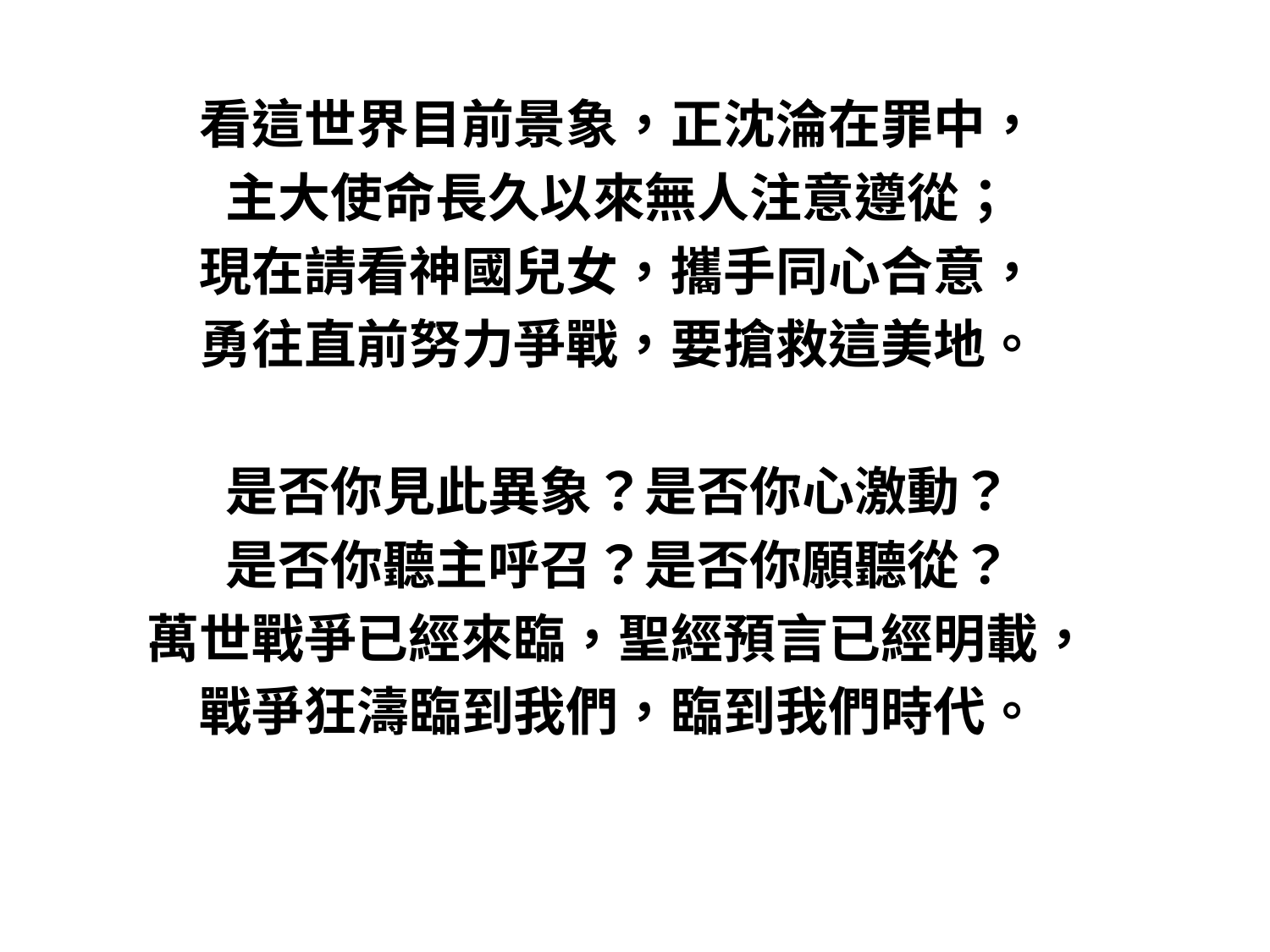

#
看這世界目前景象，正沈淪在罪中，
主大使命長久以來無人注意遵從；
現在請看神國兒女，攜手同心合意，
勇往直前努力爭戰，要搶救這美地。

是否你見此異象？是否你心激動？
是否你聽主呼召？是否你願聽從？
萬世戰爭已經來臨，聖經預言已經明載，
戰爭狂濤臨到我們，臨到我們時代。